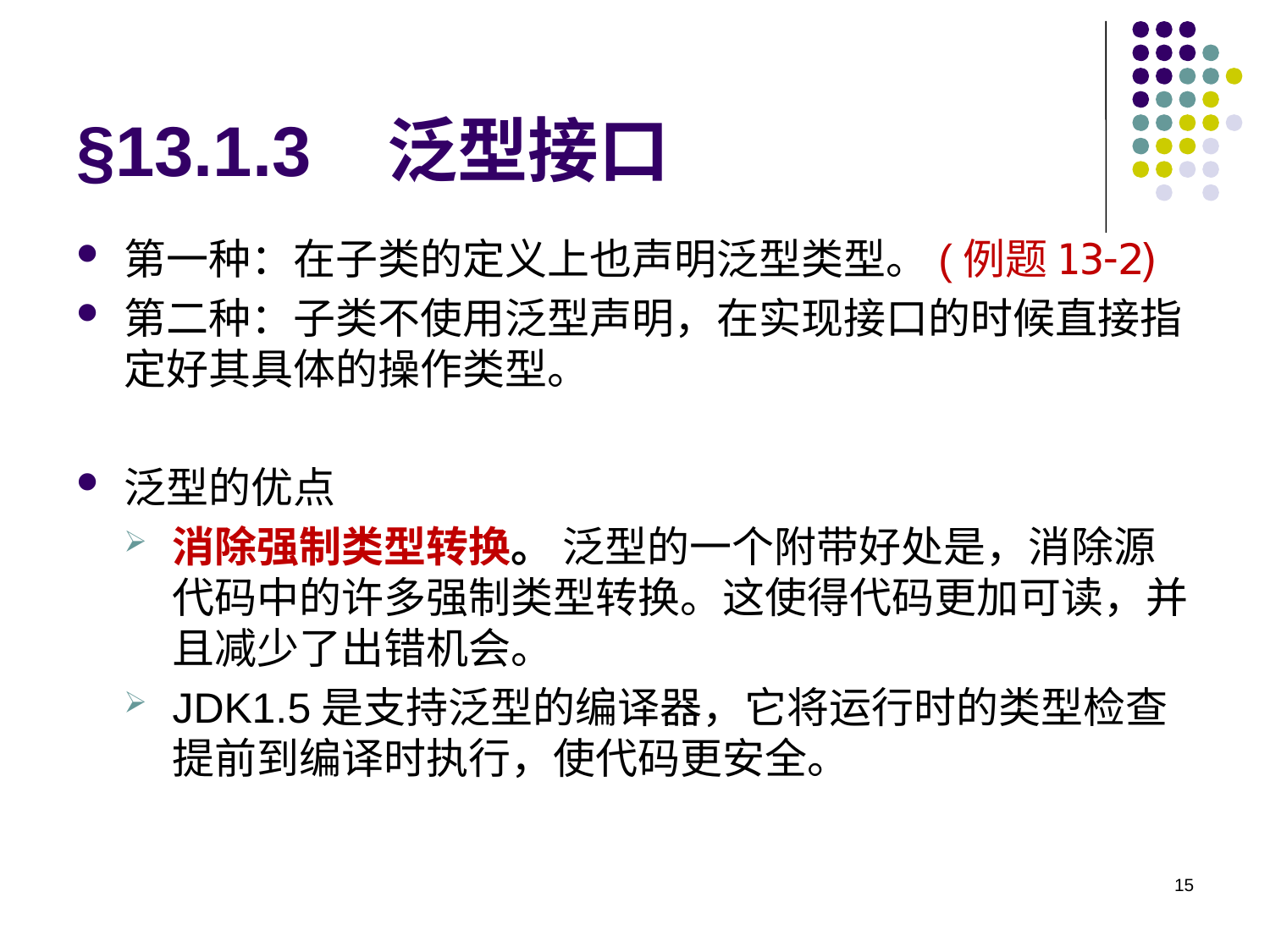

# §13.1.3   泛型接口
第一种：在子类的定义上也声明泛型类型。(例题13-2)
第二种：子类不使用泛型声明，在实现接口的时候直接指定好其具体的操作类型。

泛型的优点
消除强制类型转换。 泛型的一个附带好处是，消除源代码中的许多强制类型转换。这使得代码更加可读，并且减少了出错机会。
JDK1.5是支持泛型的编译器，它将运行时的类型检查提前到编译时执行，使代码更安全。
15